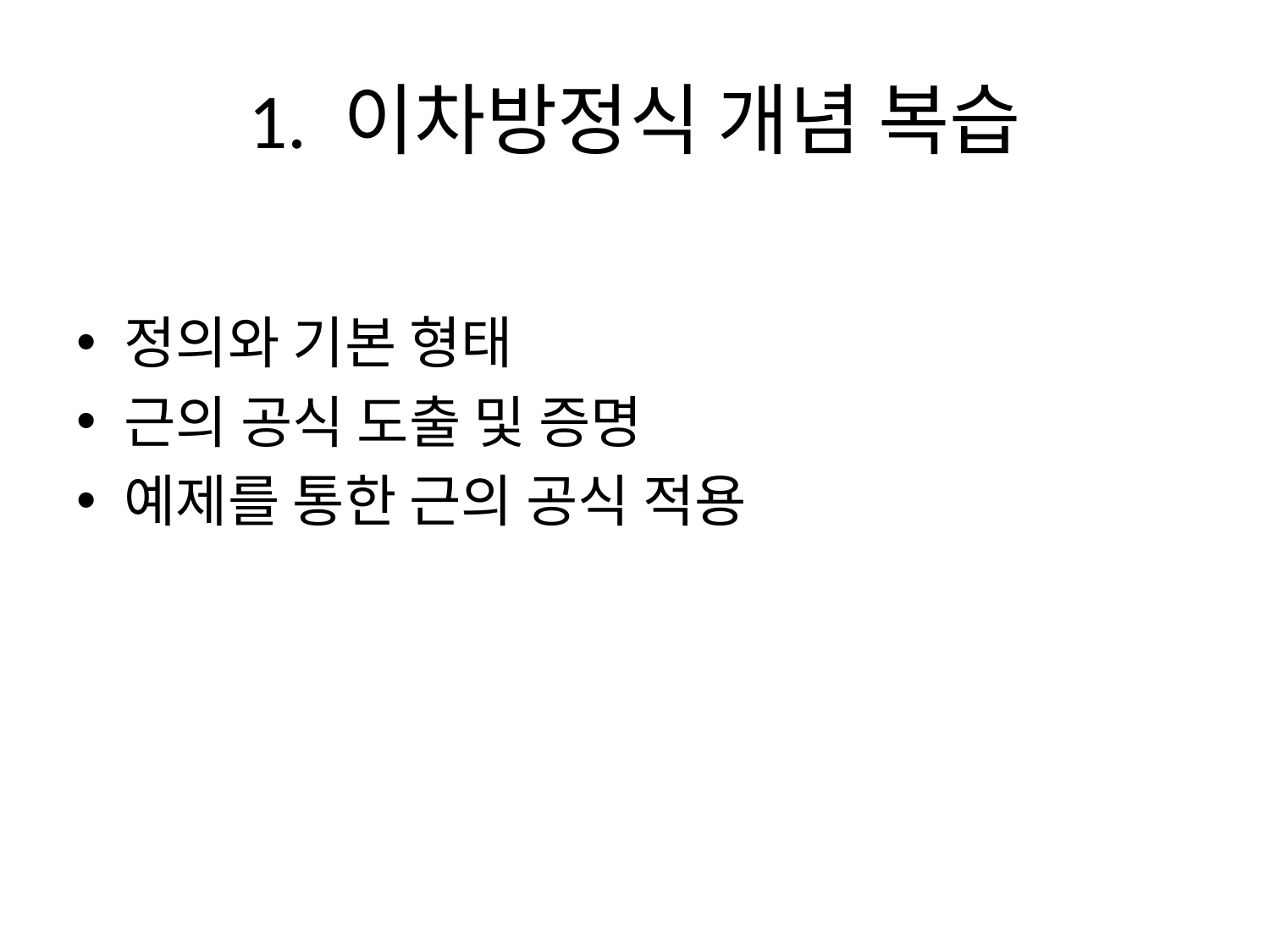

# 1. 이차방정식 개념 복습

정의와 기본 형태
근의 공식 도출 및 증명
예제를 통한 근의 공식 적용